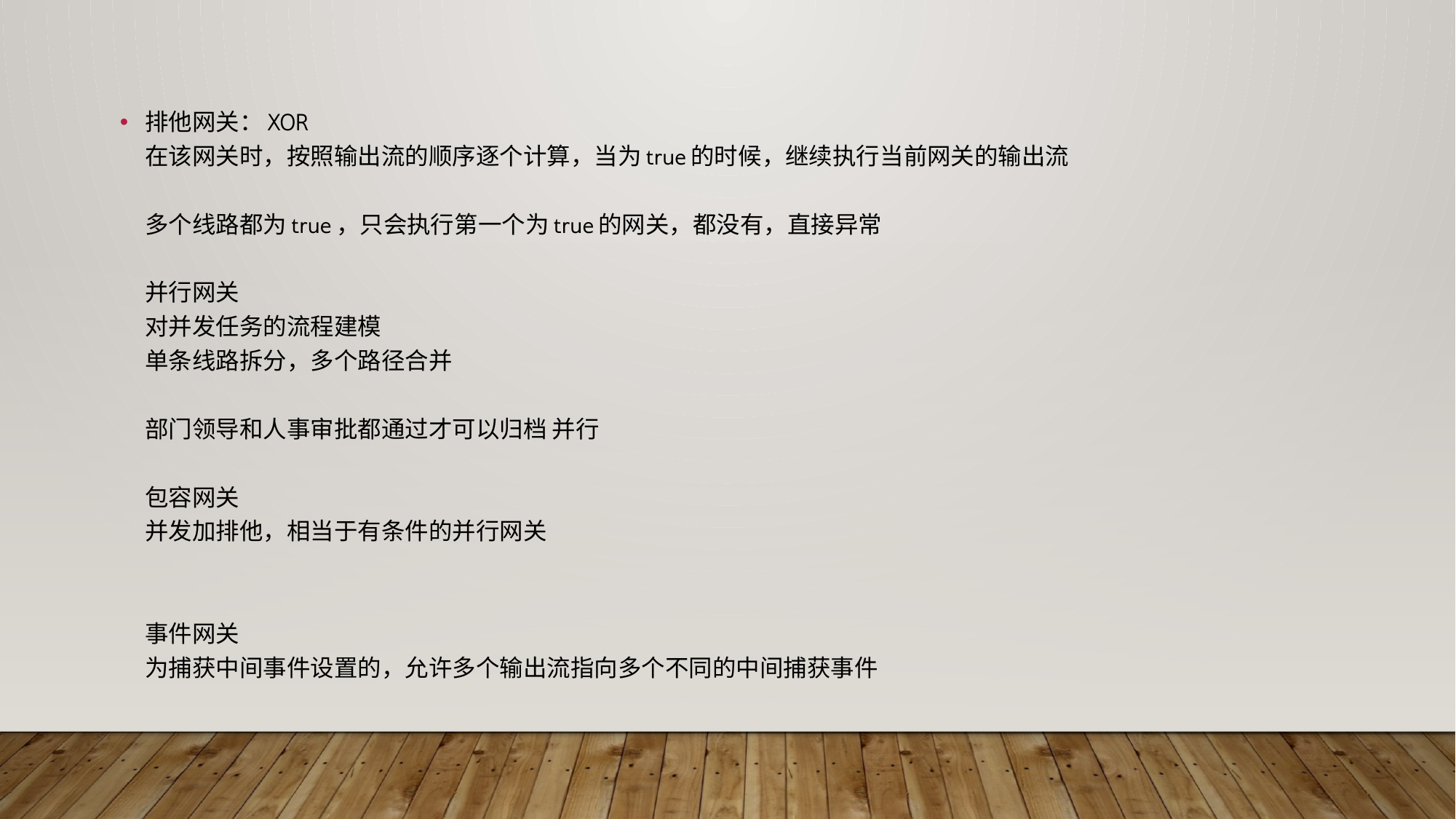

#
排他网关：XOR
在该网关时，按照输出流的顺序逐个计算，当为true的时候，继续执行当前网关的输出流
多个线路都为true，只会执行第一个为true的网关，都没有，直接异常
并行网关
对并发任务的流程建模
单条线路拆分，多个路径合并 
部门领导和人事审批都通过才可以归档 并行
包容网关
并发加排他，相当于有条件的并行网关
事件网关
为捕获中间事件设置的，允许多个输出流指向多个不同的中间捕获事件